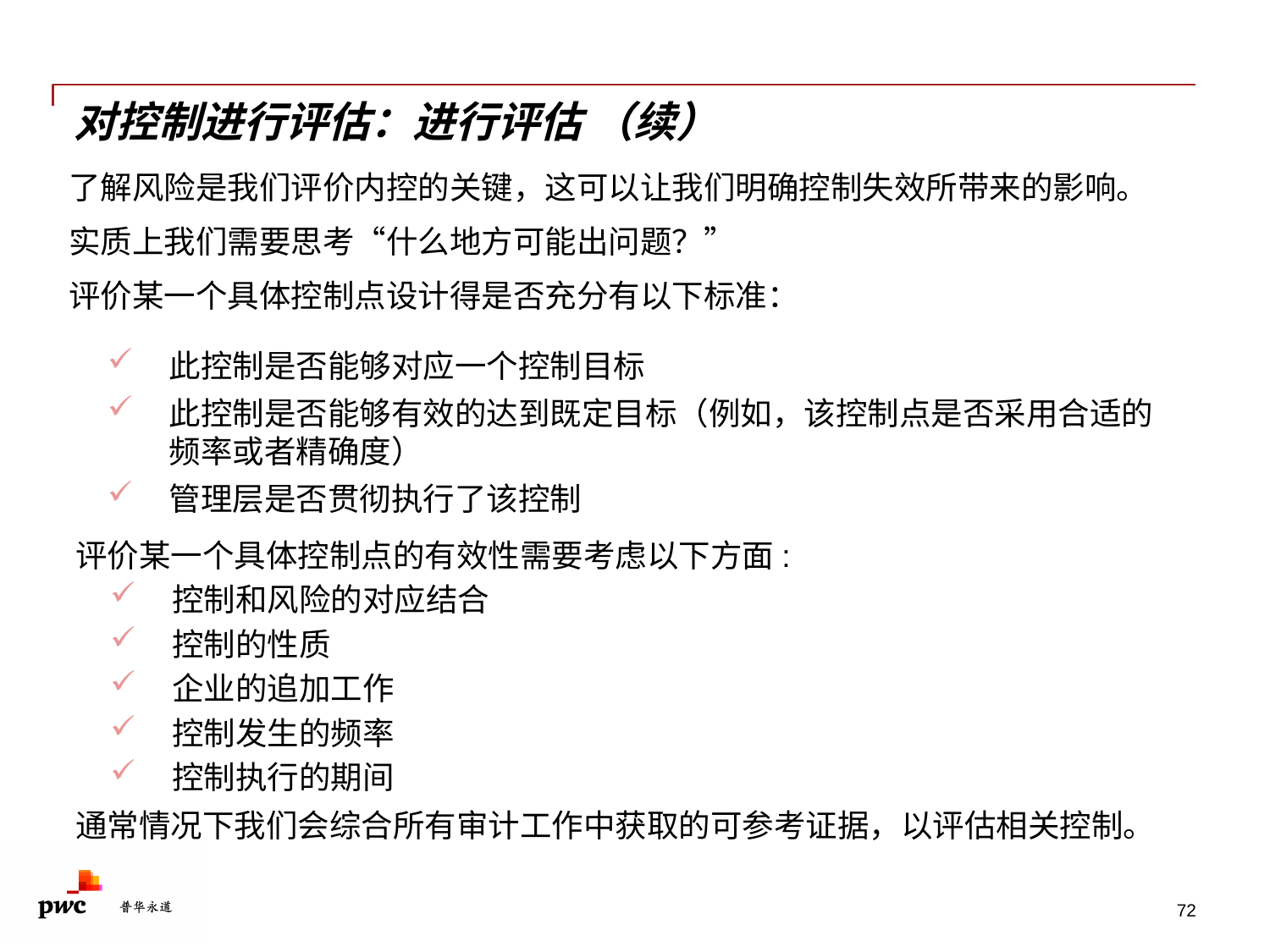

# 对控制进行评估：进行评估 （续）
了解风险是我们评价内控的关键，这可以让我们明确控制失效所带来的影响。
实质上我们需要思考“什么地方可能出问题？”
评价某一个具体控制点设计得是否充分有以下标准：

此控制是否能够对应一个控制目标
此控制是否能够有效的达到既定目标（例如，该控制点是否采用合适的频率或者精确度）
管理层是否贯彻执行了该控制

 评价某一个具体控制点的有效性需要考虑以下方面:
控制和风险的对应结合
控制的性质
企业的追加工作
控制发生的频率
控制执行的期间
 通常情况下我们会综合所有审计工作中获取的可参考证据，以评估相关控制。
72